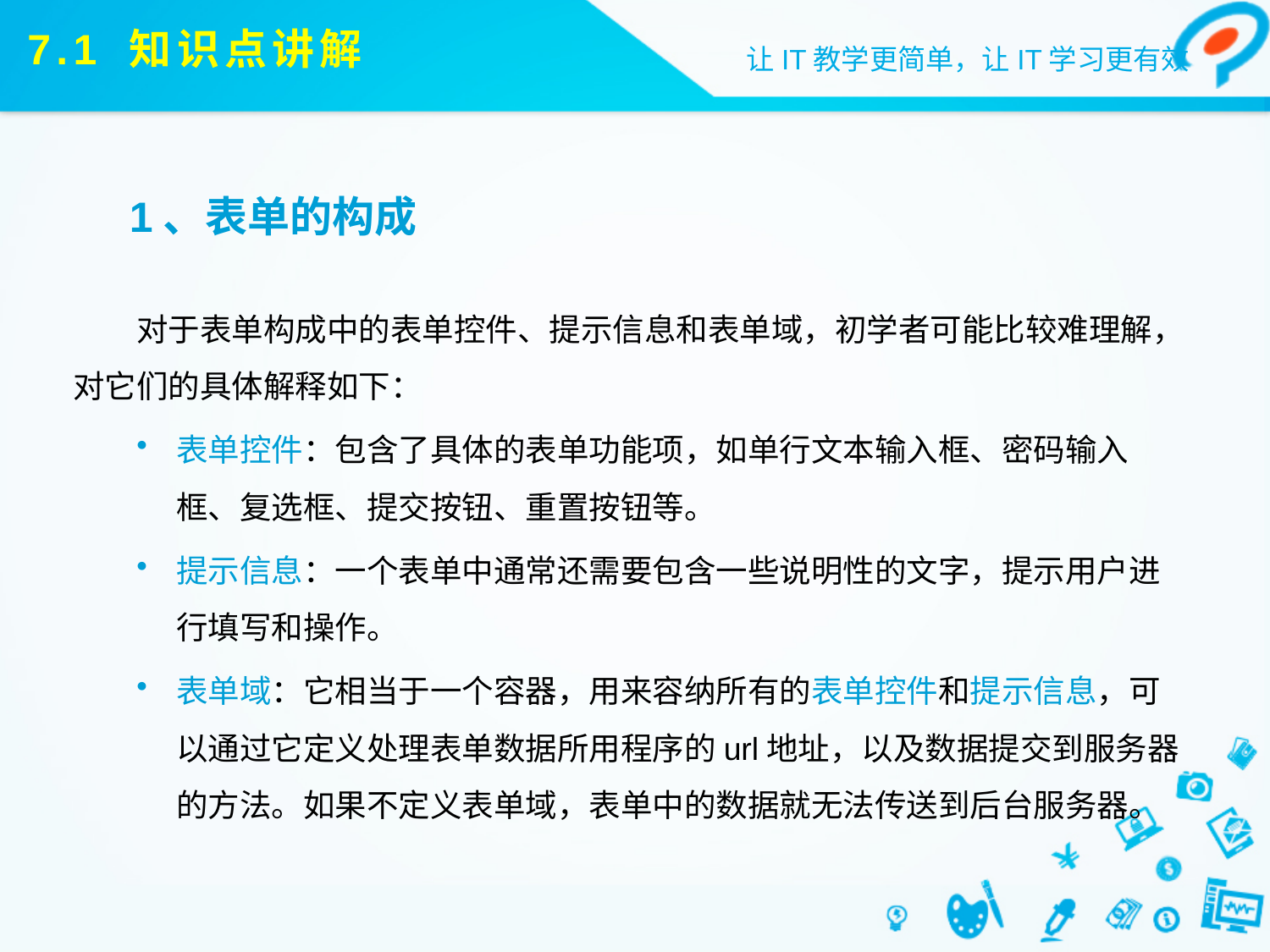

# 7.1 知识点讲解
1、表单的构成
对于表单构成中的表单控件、提示信息和表单域，初学者可能比较难理解，对它们的具体解释如下：
表单控件：包含了具体的表单功能项，如单行文本输入框、密码输入框、复选框、提交按钮、重置按钮等。
提示信息：一个表单中通常还需要包含一些说明性的文字，提示用户进行填写和操作。
表单域：它相当于一个容器，用来容纳所有的表单控件和提示信息，可以通过它定义处理表单数据所用程序的url地址，以及数据提交到服务器的方法。如果不定义表单域，表单中的数据就无法传送到后台服务器。